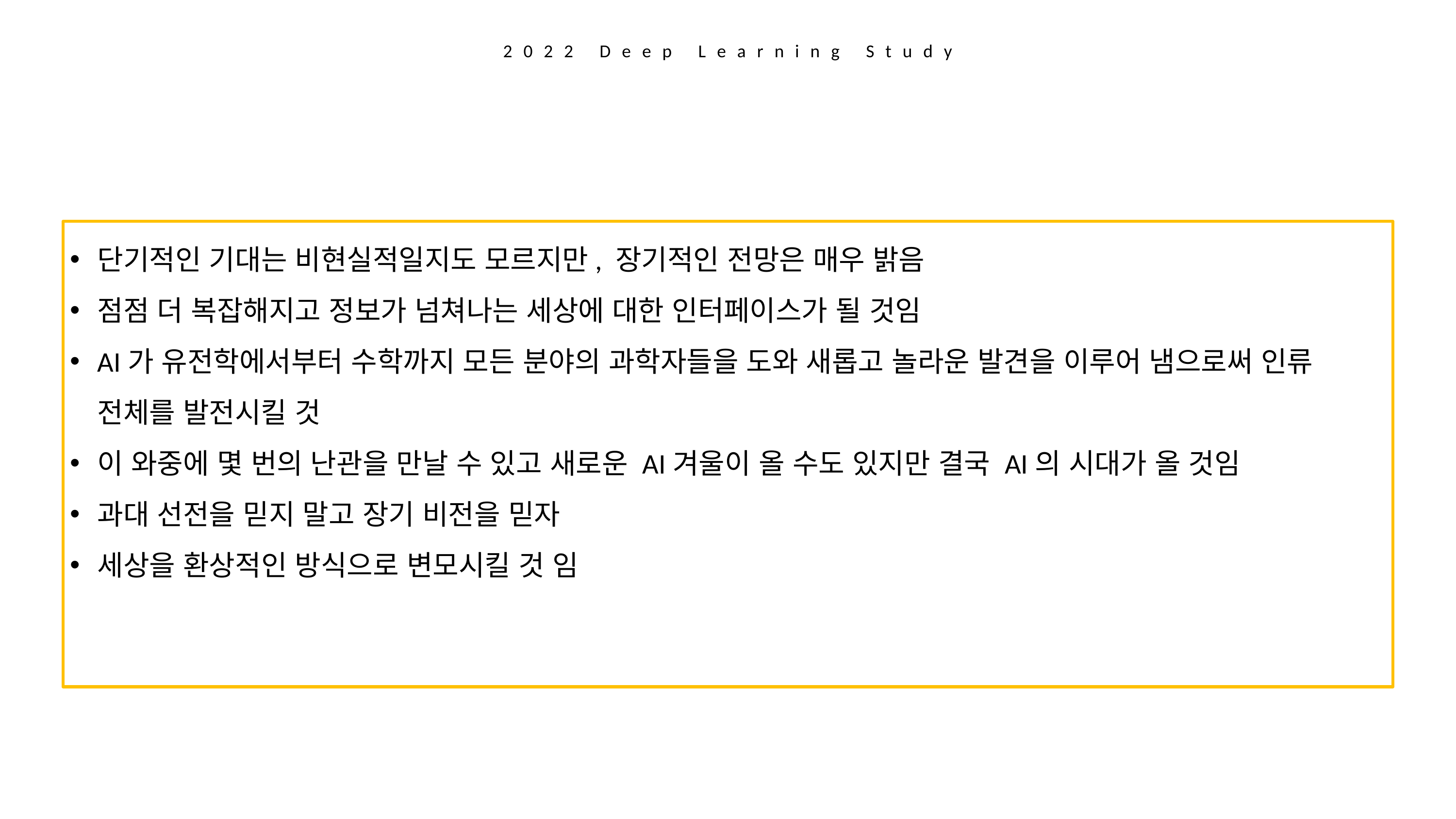

2022 Deep Learning Study
단기적인 기대는 비현실적일지도 모르지만, 장기적인 전망은 매우 밝음
점점 더 복잡해지고 정보가 넘쳐나는 세상에 대한 인터페이스가 될 것임
AI가 유전학에서부터 수학까지 모든 분야의 과학자들을 도와 새롭고 놀라운 발견을 이루어 냄으로써 인류 전체를 발전시킬 것
이 와중에 몇 번의 난관을 만날 수 있고 새로운 AI겨울이 올 수도 있지만 결국 AI의 시대가 올 것임
과대 선전을 믿지 말고 장기 비전을 믿자
세상을 환상적인 방식으로 변모시킬 것 임